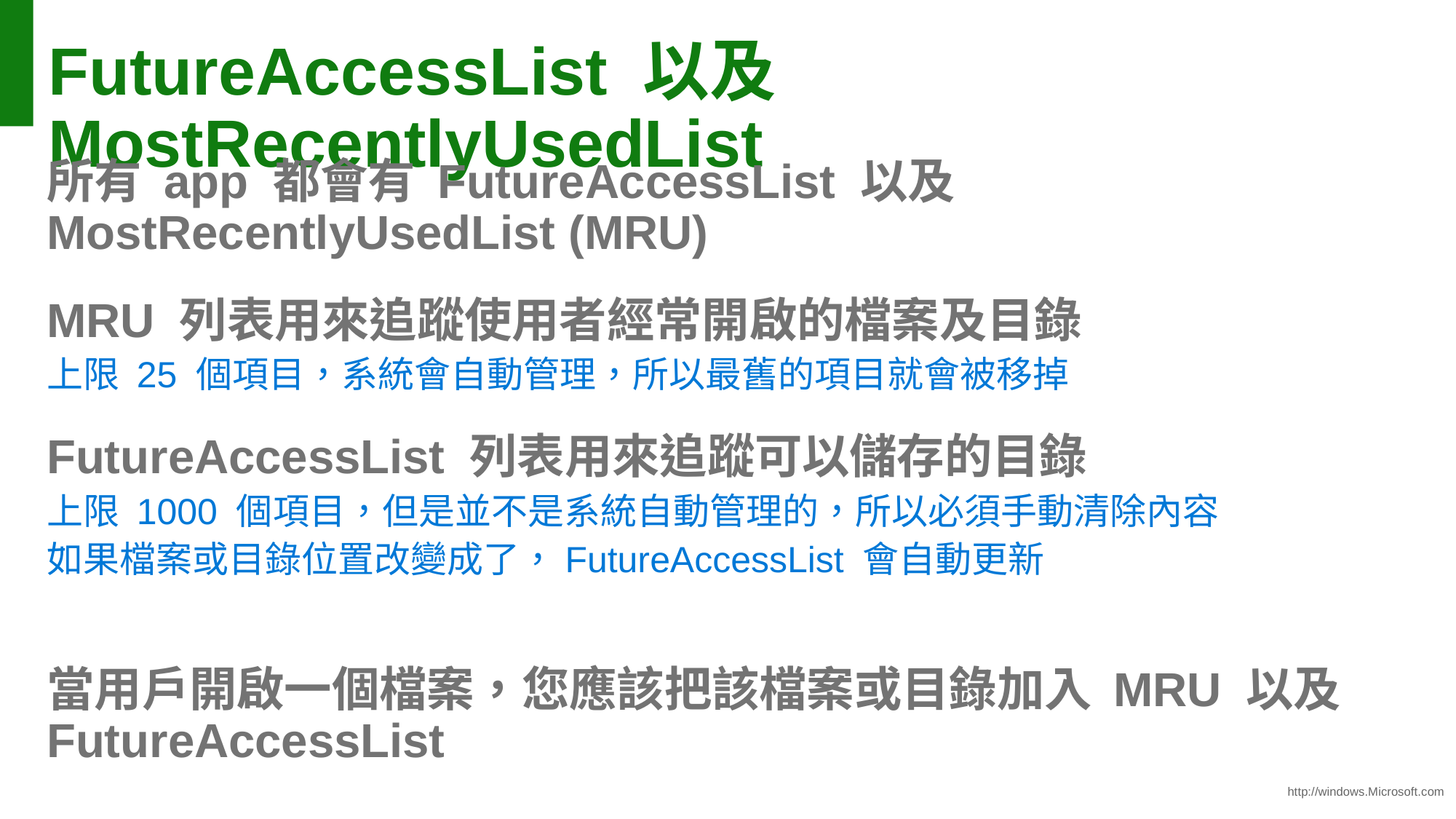

30
# FutureAccessList 以及 MostRecentlyUsedList
所有 app 都會有 FutureAccessList 以及 MostRecentlyUsedList (MRU)
MRU 列表用來追蹤使用者經常開啟的檔案及目錄
上限 25 個項目，系統會自動管理，所以最舊的項目就會被移掉
FutureAccessList 列表用來追蹤可以儲存的目錄
上限 1000 個項目，但是並不是系統自動管理的，所以必須手動清除內容
如果檔案或目錄位置改變成了，FutureAccessList 會自動更新

當用戶開啟一個檔案，您應該把該檔案或目錄加入 MRU 以及 FutureAccessList